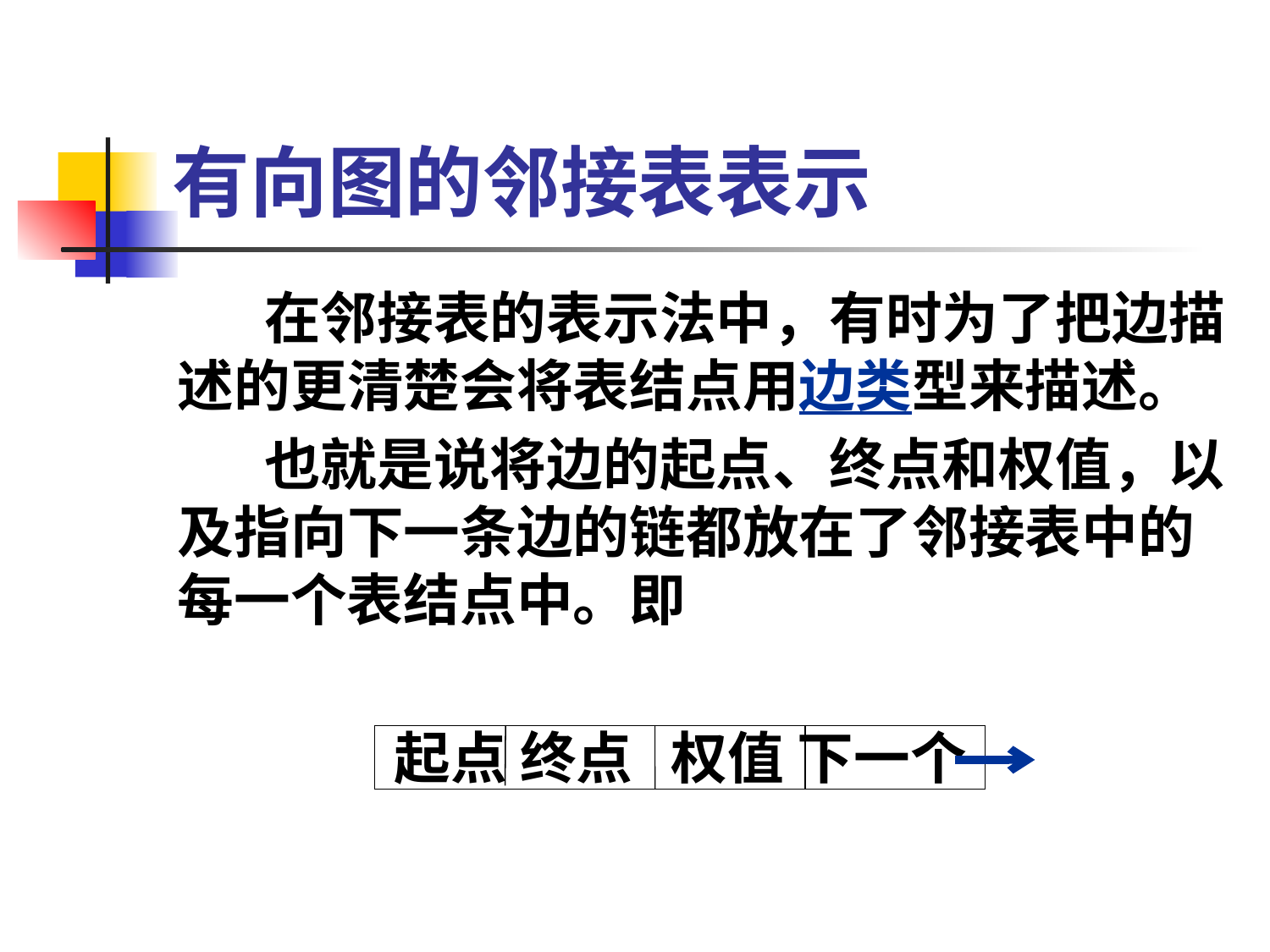

# 有向图的邻接表表示
在邻接表的表示法中，有时为了把边描述的更清楚会将表结点用边类型来描述。
也就是说将边的起点、终点和权值，以及指向下一条边的链都放在了邻接表中的每一个表结点中。即

         起点 终点   权值 下一个

45